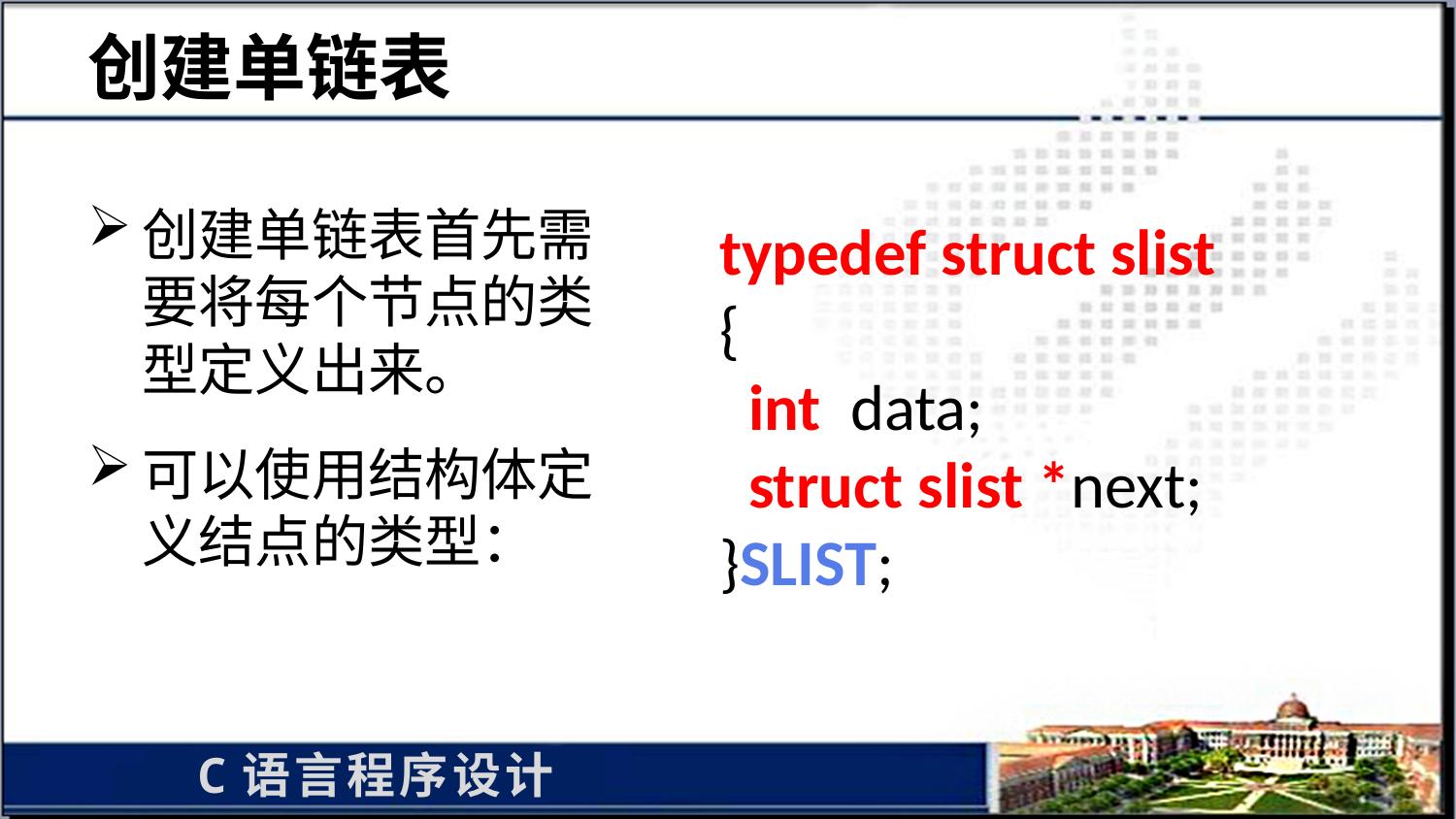

# 创建单链表
创建单链表首先需要将每个节点的类型定义出来。
可以使用结构体定义结点的类型：
typedef struct slist
{
  int  data;
  struct slist *next;
}SLIST;